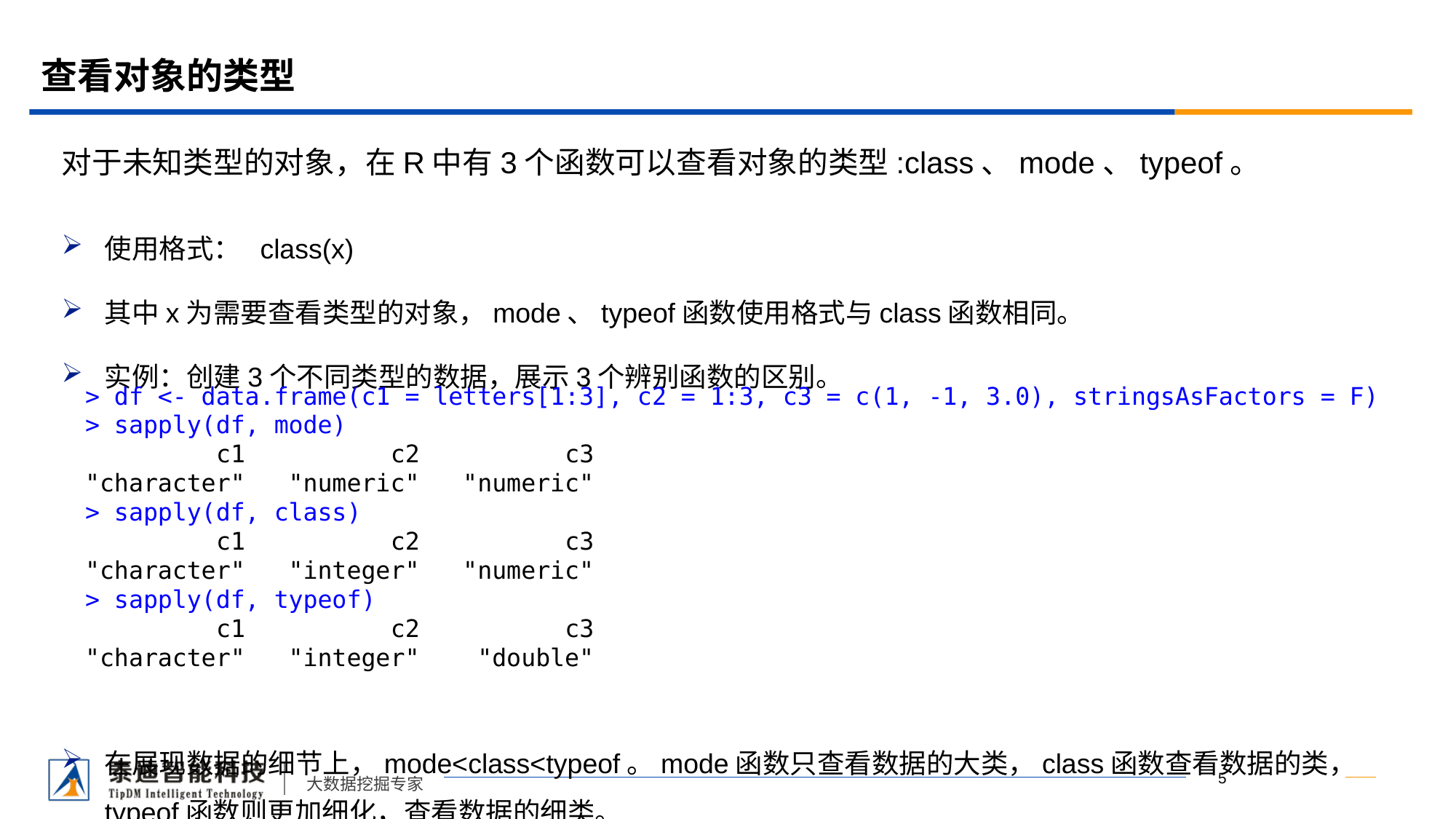

# 查看对象的类型
对于未知类型的对象，在R中有3个函数可以查看对象的类型:class、mode、typeof。
使用格式：  class(x)
其中x为需要查看类型的对象，mode、typeof函数使用格式与class函数相同。
实例：创建3个不同类型的数据，展示3个辨别函数的区别。

在展现数据的细节上，mode<class<typeof。mode函数只查看数据的大类，class函数查看数据的类，typeof函数则更加细化，查看数据的细类。

> df <- data.frame(c1 = letters[1:3], c2 = 1:3, c3 = c(1, -1, 3.0), stringsAsFactors = F)
> sapply(df, mode)
         c1          c2          c3
"character"   "numeric"   "numeric"
> sapply(df, class)
         c1          c2          c3
"character"   "integer"   "numeric"
> sapply(df, typeof)
         c1          c2          c3
"character"   "integer"    "double"